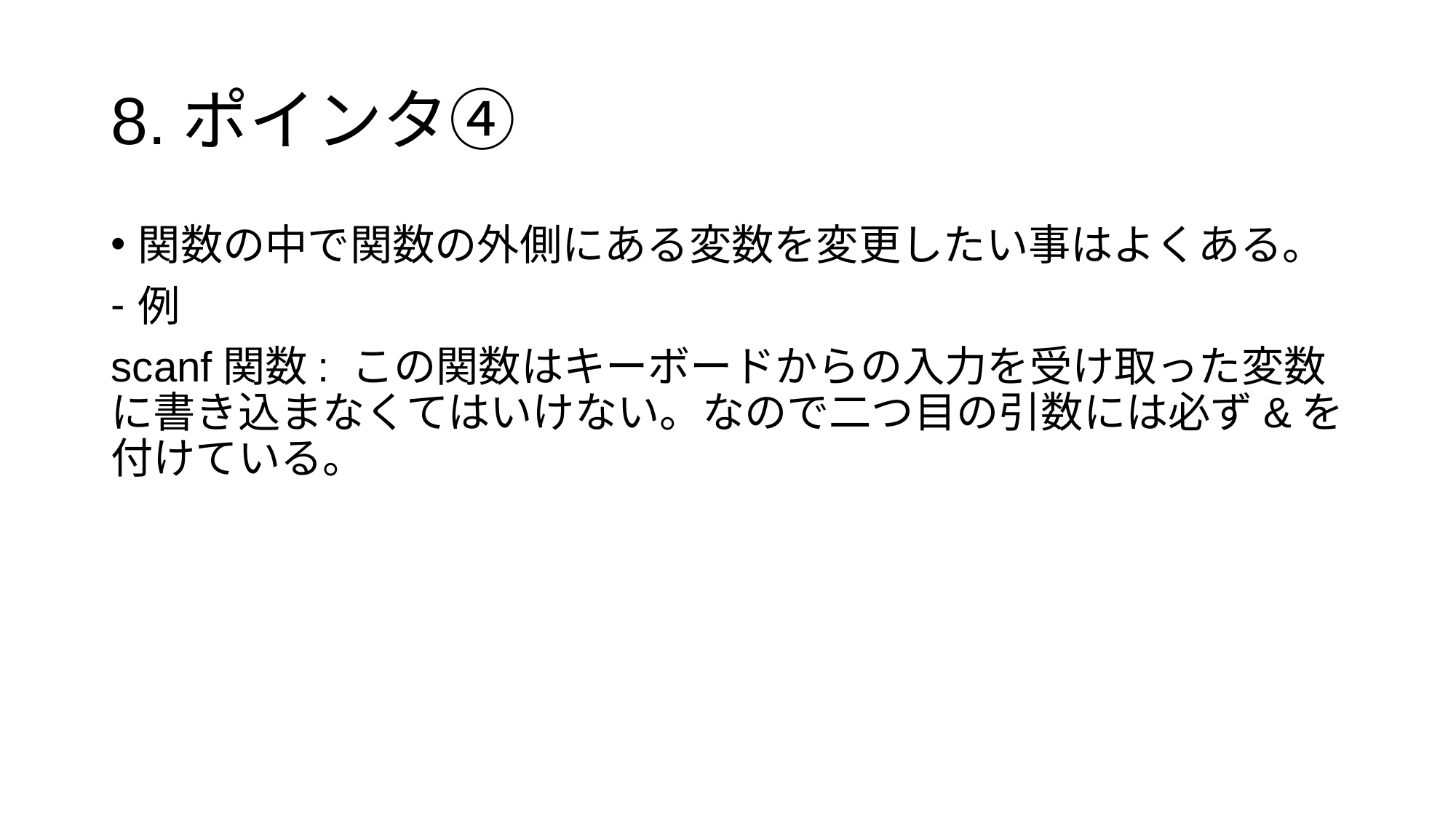

# 8.ポインタ④
関数の中で関数の外側にある変数を変更したい事はよくある。
例
scanf関数: この関数はキーボードからの入力を受け取った変数に書き込まなくてはいけない。なので二つ目の引数には必ず&を付けている。